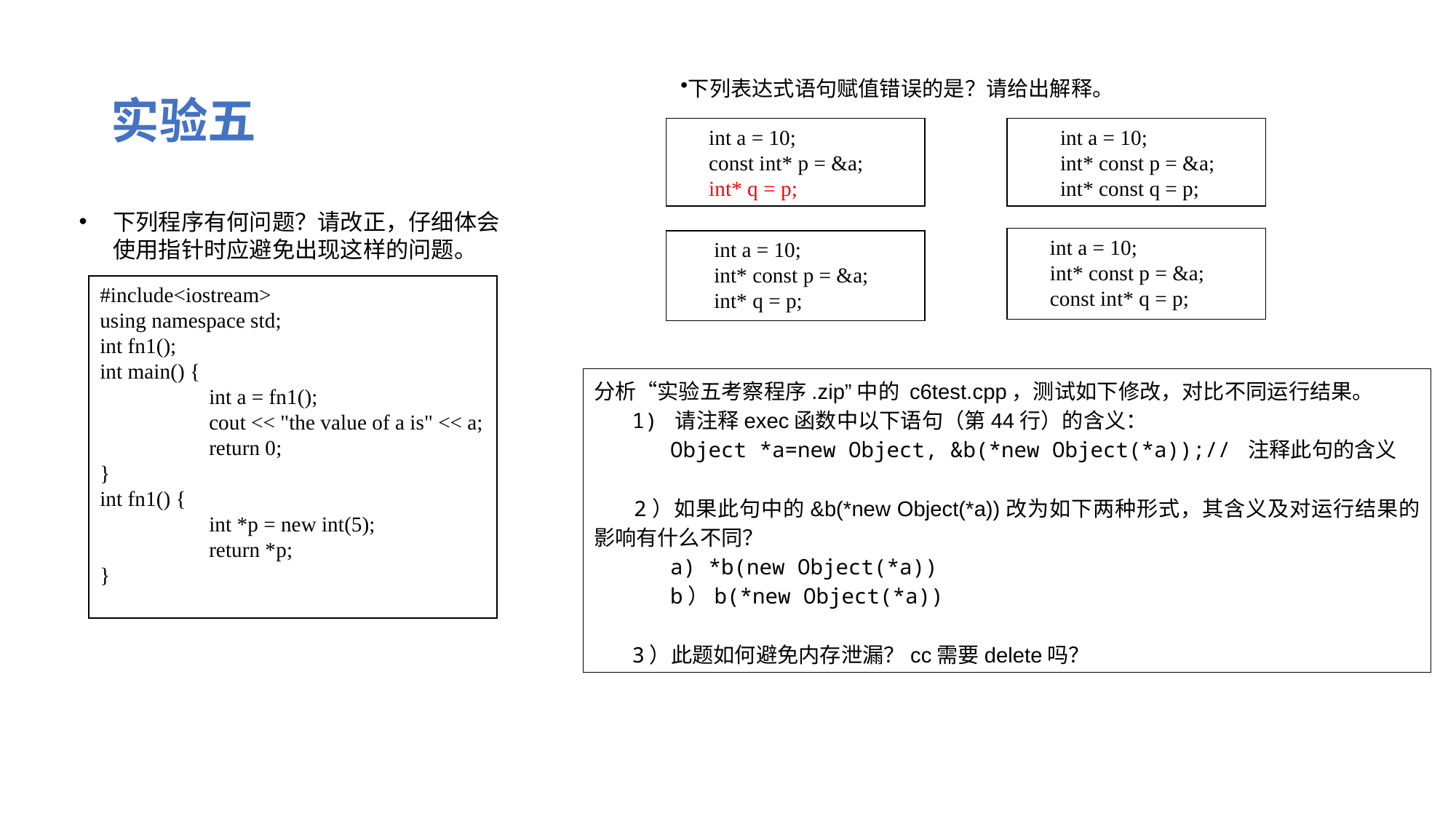

# 实验五
下列表达式语句赋值错误的是？请给出解释。
int a = 10;
const int* p = &a;
int* q = p;
        int a = 10;
        int* const p = &a;
        int* const q = p;

下列程序有何问题？请改正，仔细体会使用指针时应避免出现这样的问题。

int a = 10;
int* const p = &a;
const int* q = p;
       int a = 10;
       int* const p = &a;
       int* q = p;
#include<iostream>
using namespace std;
int fn1();
int main() {
	int a = fn1();
	cout << "the value of a is" << a;
	return 0;
}
int fn1() {
	int *p = new int(5);
	return *p;
}
分析“实验五考察程序.zip”中的 c6test.cpp，测试如下修改，对比不同运行结果。
   1) 请注释exec函数中以下语句（第44行）的含义：
      Object *a=new Object, &b(*new Object(*a));// 注释此句的含义

   2）如果此句中的&b(*new Object(*a))改为如下两种形式，其含义及对运行结果的影响有什么不同？
      a) *b(new Object(*a))
      b）b(*new Object(*a))

   3）此题如何避免内存泄漏？cc需要delete吗？